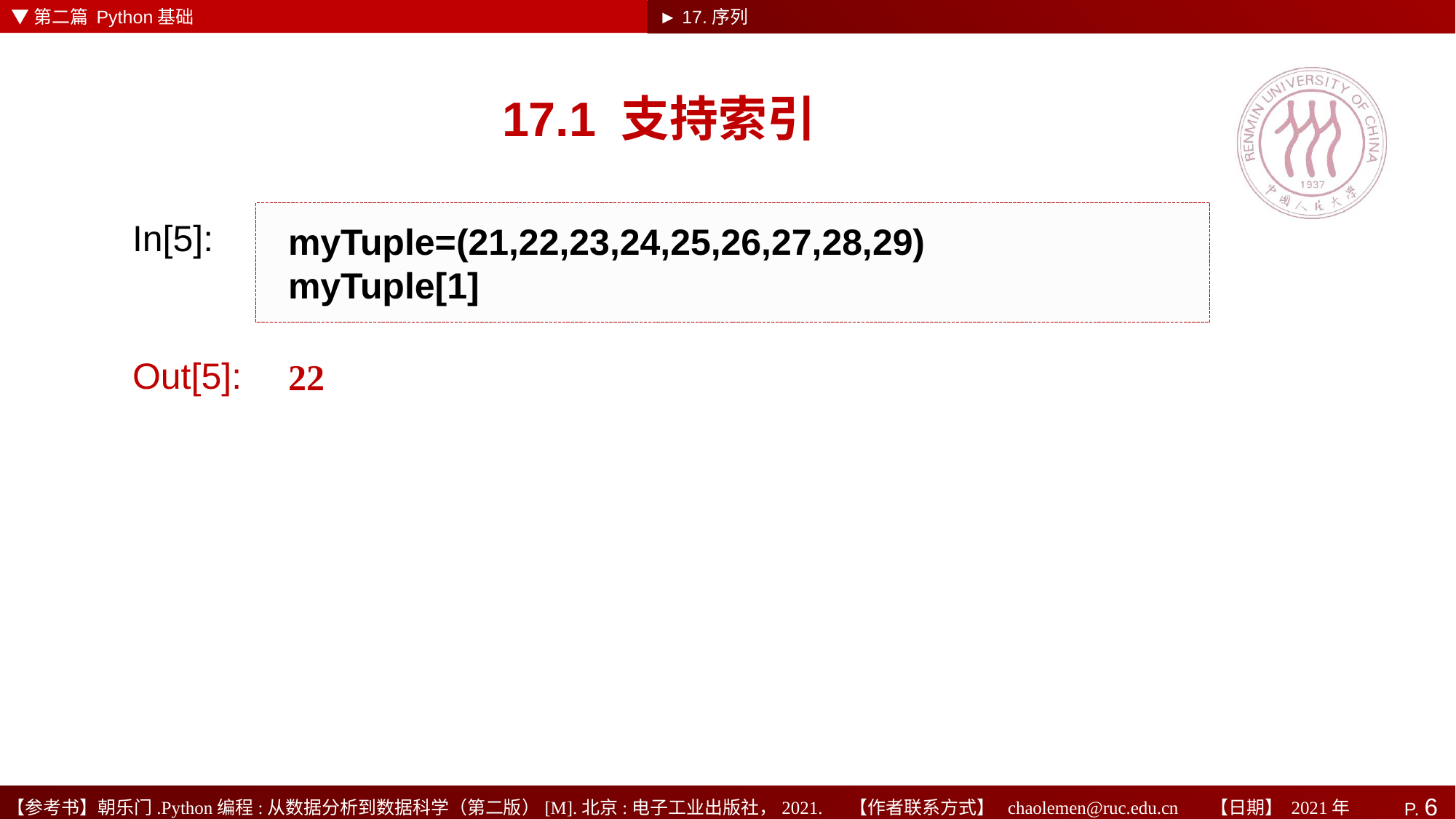

▼第二篇 Python基础
► 17.序列
# 17.1 支持索引
myTuple=(21,22,23,24,25,26,27,28,29)
myTuple[1]
In[5]:
22
Out[5]: